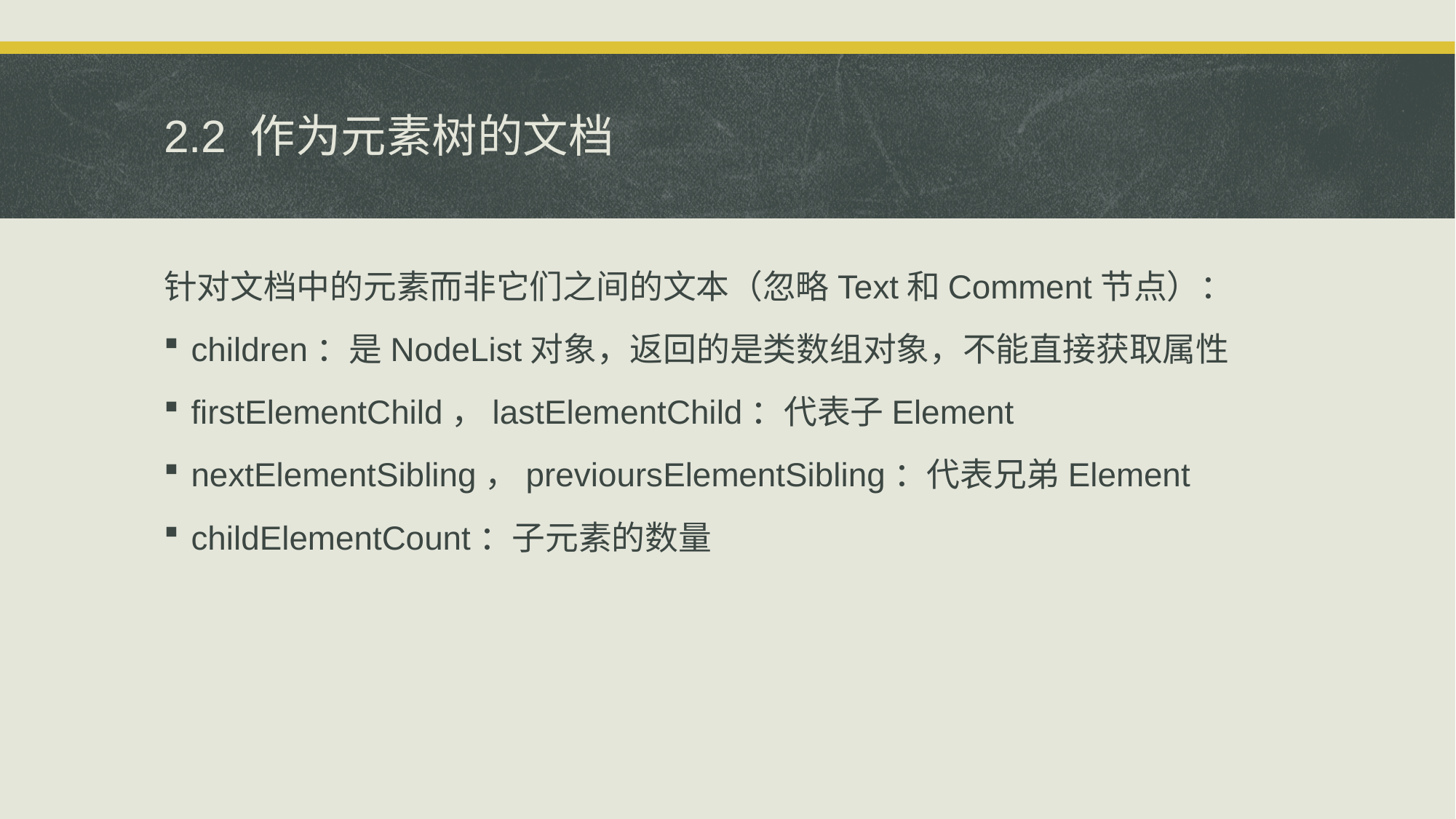

# 2.2 作为元素树的文档
针对文档中的元素而非它们之间的文本（忽略Text和Comment节点）：
children：是NodeList对象，返回的是类数组对象，不能直接获取属性
firstElementChild，lastElementChild：代表子Element
nextElementSibling，previoursElementSibling：代表兄弟Element
childElementCount：子元素的数量